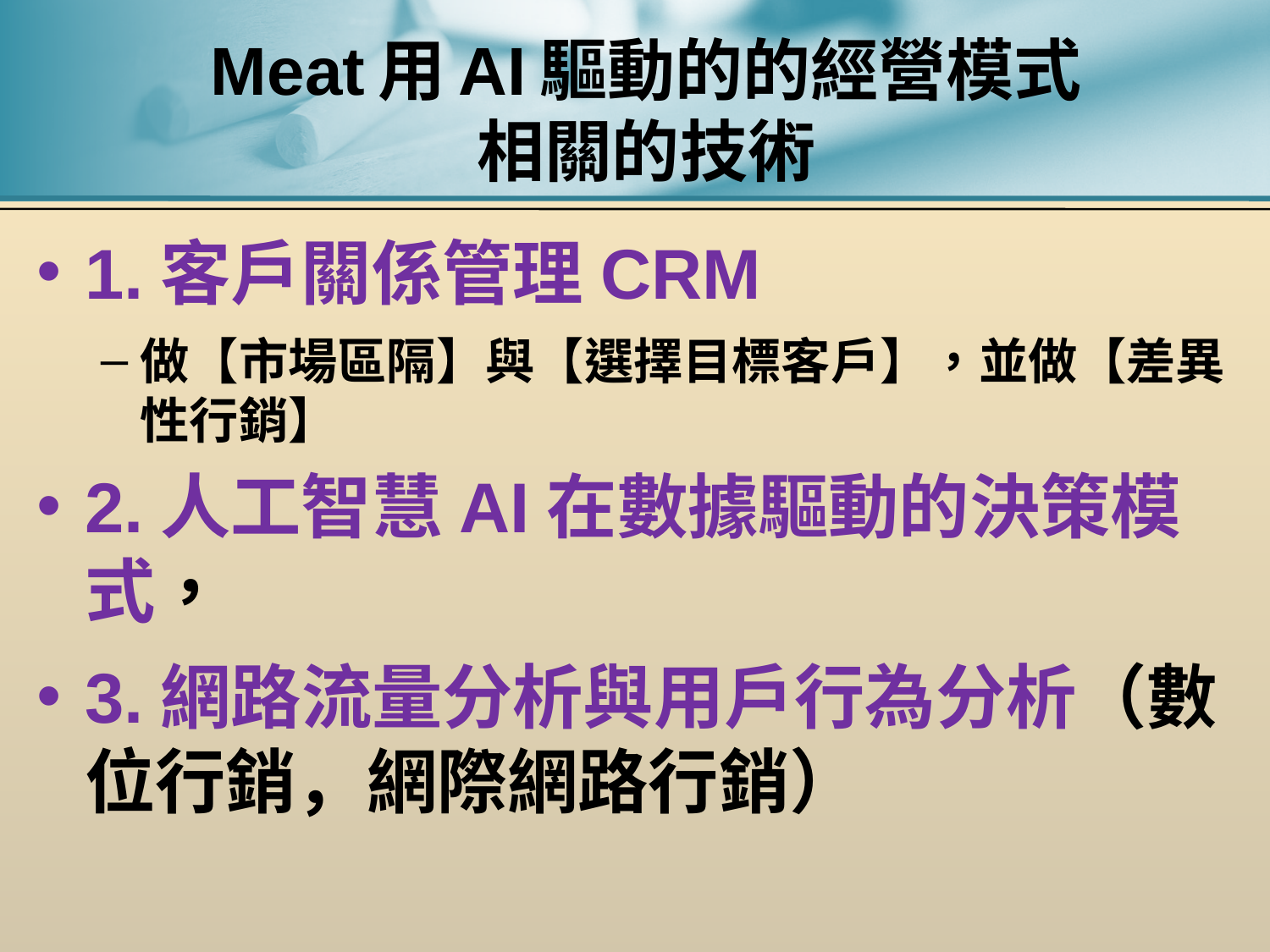

# Meat用AI驅動的的經營模式 相關的技術
1.客戶關係管理CRM
做【市場區隔】與【選擇目標客戶】，並做【差異性行銷】
2.人工智慧AI在數據驅動的決策模式，
3.網路流量分析與用戶行為分析（數位行銷，網際網路行銷）